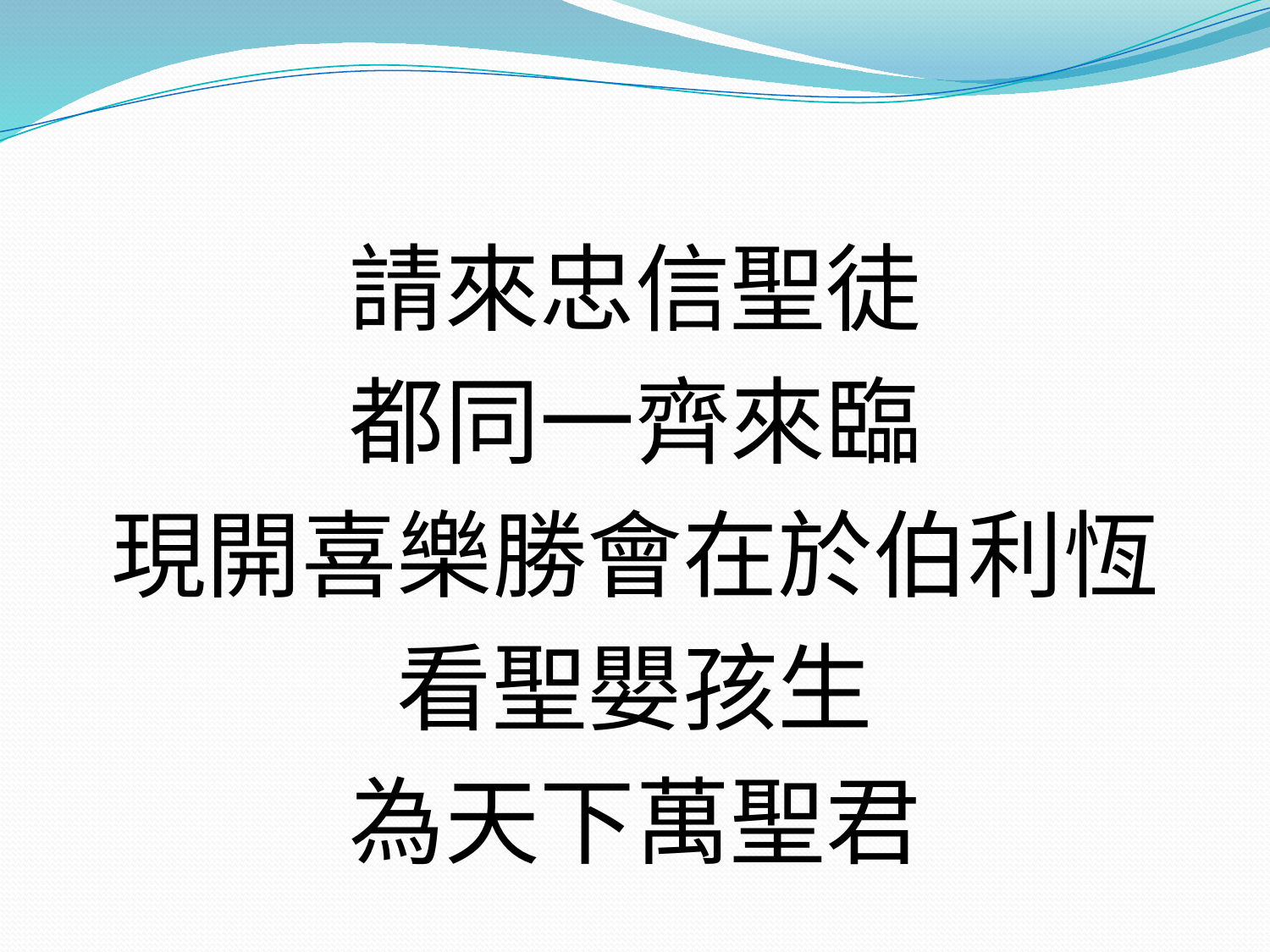

#
請來忠信聖徒
都同一齊來臨
現開喜樂勝會在於伯利恆
看聖嬰孩生
為天下萬聖君